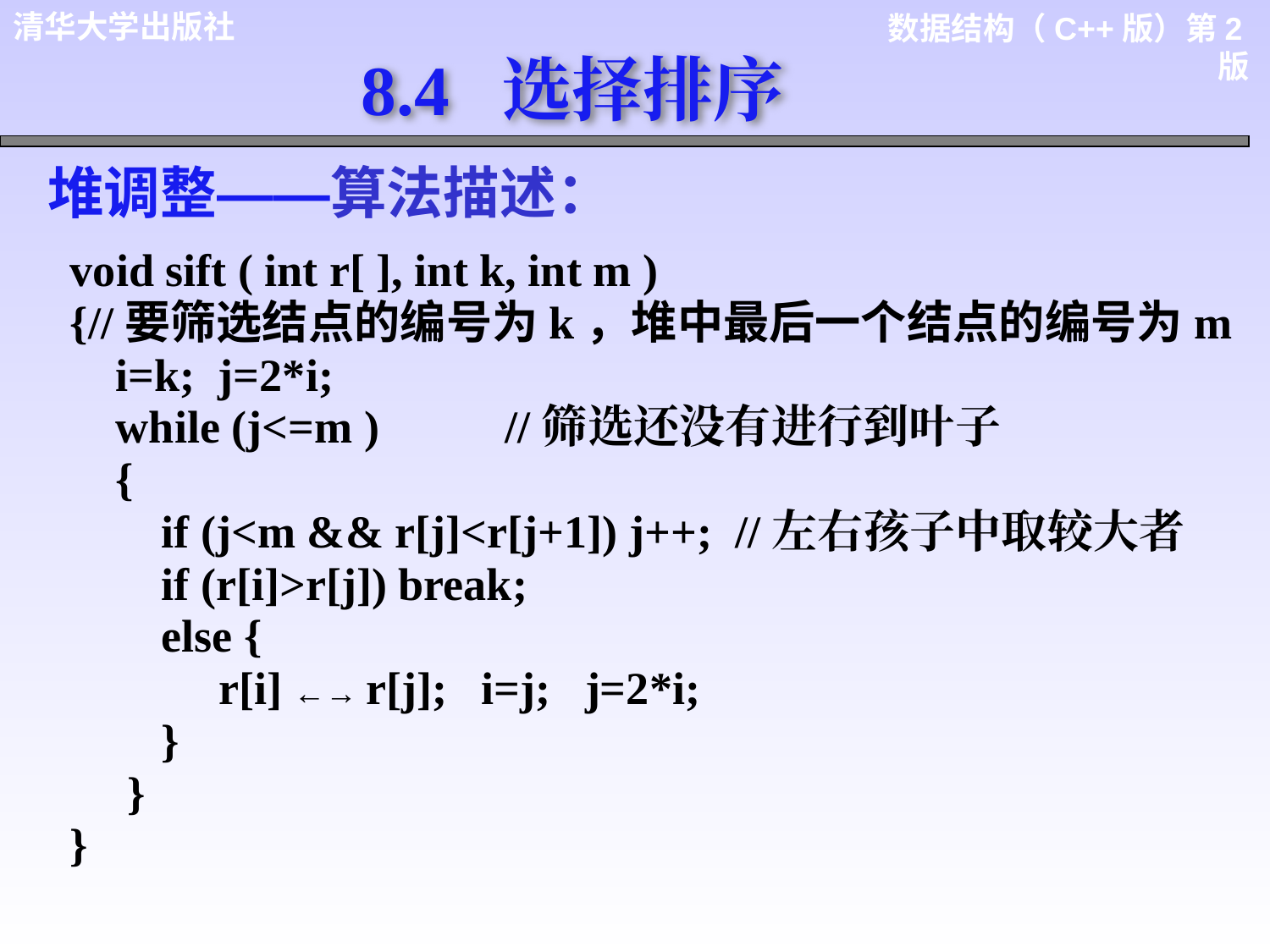

8.4  选择排序
堆调整——算法描述：
void sift ( int r[ ], int k, int m )
{//要筛选结点的编号为k，堆中最后一个结点的编号为m
    i=k;  j=2*i;
    while (j<=m )           //筛选还没有进行到叶子
    {
        if (j<m && r[j]<r[j+1]) j++;  //左右孩子中取较大者
        if (r[i]>r[j]) break;
        else {
             r[i] ←→ r[j];   i=j;   j=2*i;
        }
     }
}